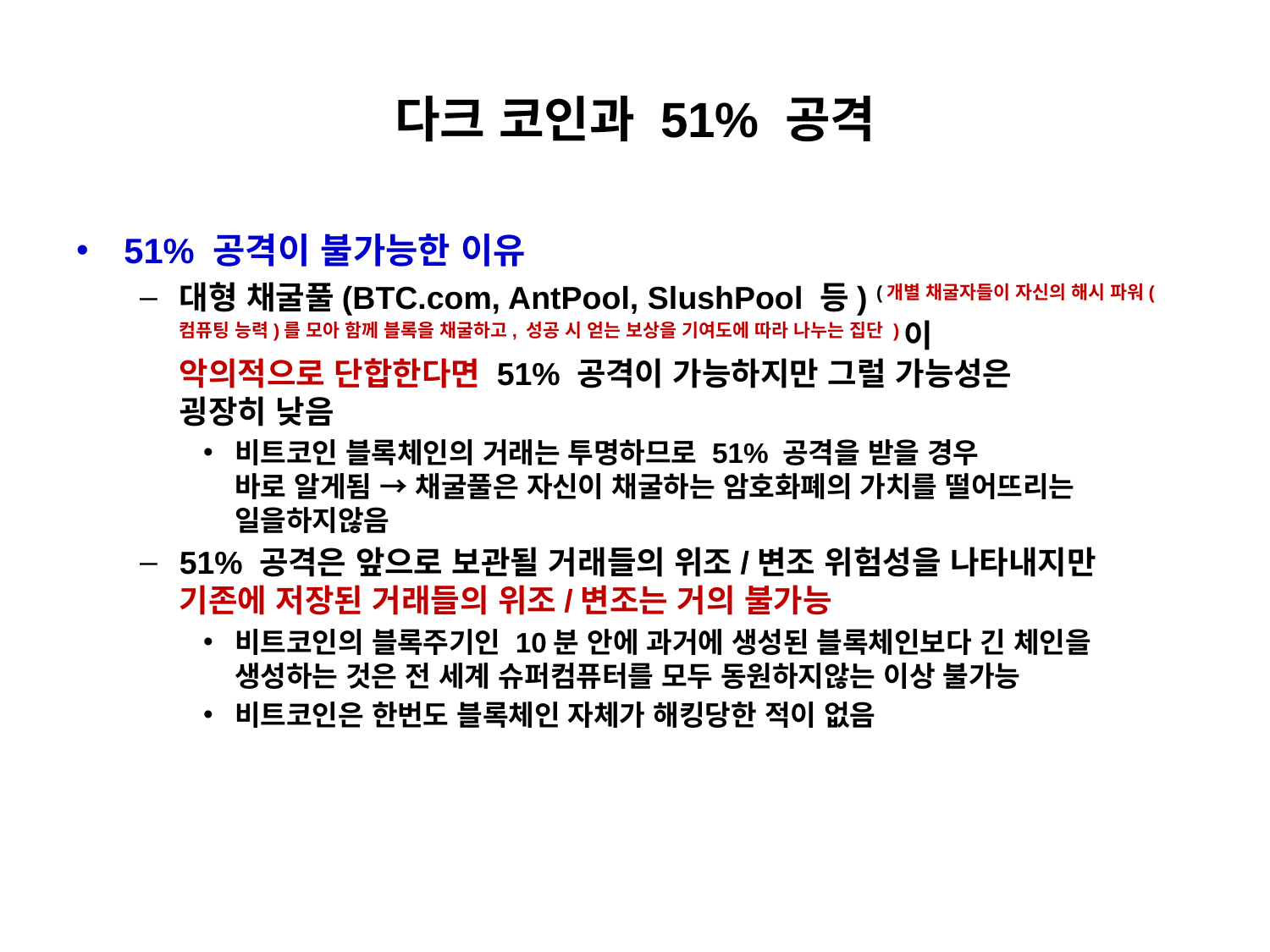

# 다크 코인과 51% 공격
51% 공격이 불가능한 이유
대형 채굴풀(BTC.com, AntPool, SlushPool 등) (개별 채굴자들이 자신의 해시 파워(컴퓨팅 능력)를 모아 함께 블록을 채굴하고, 성공 시 얻는 보상을 기여도에 따라 나누는 집단 )이
악의적으로 단합한다면 51% 공격이 가능하지만 그럴 가능성은
굉장히 낮음
비트코인 블록체인의 거래는 투명하므로 51% 공격을 받을 경우
바로 알게됨 → 채굴풀은 자신이 채굴하는 암호화폐의 가치를 떨어뜨리는 일을하지않음
51% 공격은 앞으로 보관될 거래들의 위조/변조 위험성을 나타내지만
기존에 저장된 거래들의 위조/변조는 거의 불가능
비트코인의 블록주기인 10분 안에 과거에 생성된 블록체인보다 긴 체인을
생성하는 것은 전 세계 슈퍼컴퓨터를 모두 동원하지않는 이상 불가능
비트코인은 한번도 블록체인 자체가 해킹당한 적이 없음